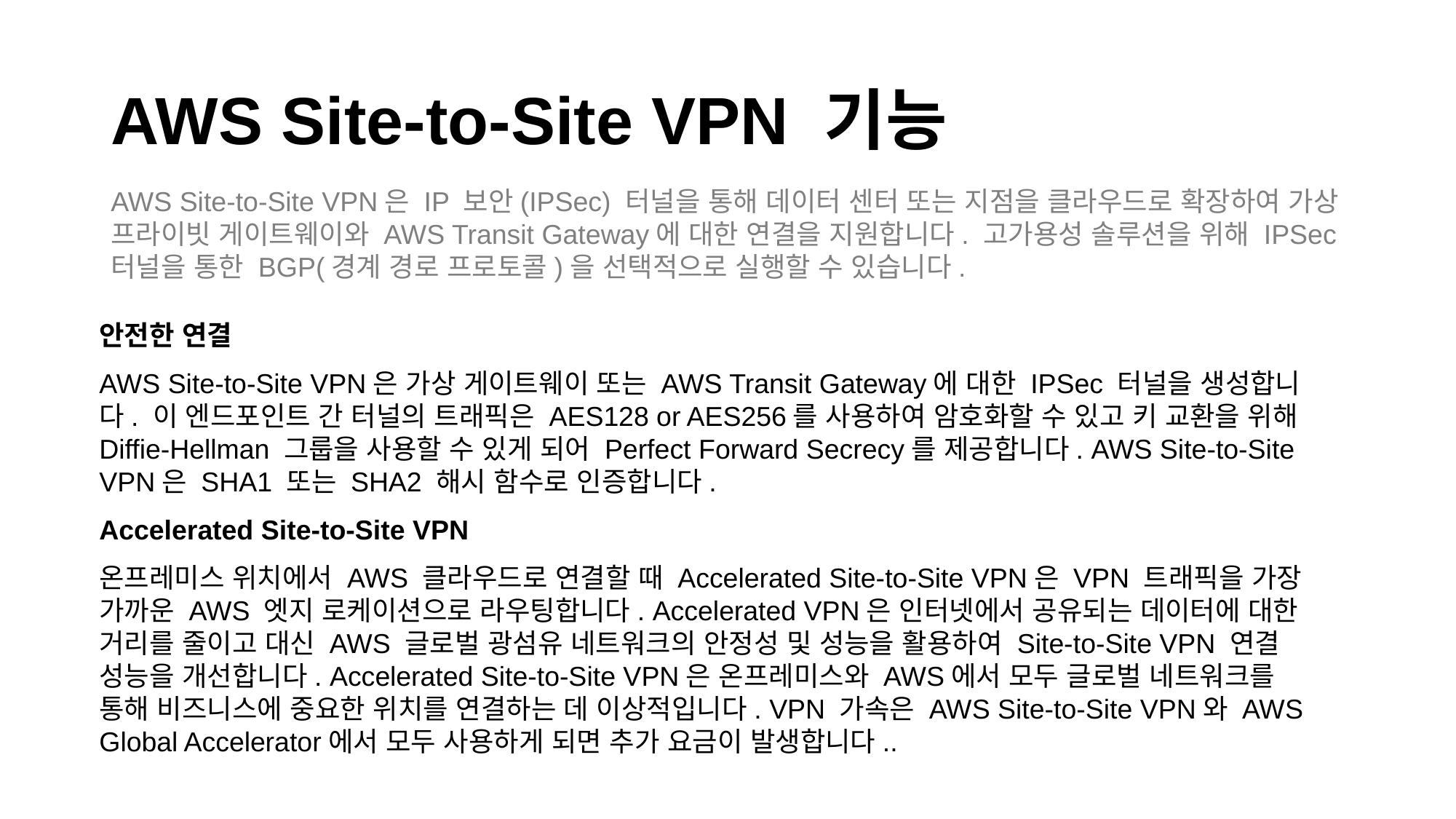

# AWS Site-to-Site VPN 기능
AWS Site-to-Site VPN은 IP 보안(IPSec) 터널을 통해 데이터 센터 또는 지점을 클라우드로 확장하여 가상 프라이빗 게이트웨이와 AWS Transit Gateway에 대한 연결을 지원합니다. 고가용성 솔루션을 위해 IPSec 터널을 통한 BGP(경계 경로 프로토콜)을 선택적으로 실행할 수 있습니다.
안전한 연결
AWS Site-to-Site VPN은 가상 게이트웨이 또는 AWS Transit Gateway에 대한 IPSec 터널을 생성합니다. 이 엔드포인트 간 터널의 트래픽은 AES128 or AES256를 사용하여 암호화할 수 있고 키 교환을 위해 Diffie-Hellman 그룹을 사용할 수 있게 되어 Perfect Forward Secrecy를 제공합니다. AWS Site-to-Site VPN은 SHA1 또는 SHA2 해시 함수로 인증합니다.
Accelerated Site-to-Site VPN
온프레미스 위치에서 AWS 클라우드로 연결할 때 Accelerated Site-to-Site VPN은 VPN 트래픽을 가장 가까운 AWS 엣지 로케이션으로 라우팅합니다. Accelerated VPN은 인터넷에서 공유되는 데이터에 대한 거리를 줄이고 대신 AWS 글로벌 광섬유 네트워크의 안정성 및 성능을 활용하여 Site-to-Site VPN 연결 성능을 개선합니다. Accelerated Site-to-Site VPN은 온프레미스와 AWS에서 모두 글로벌 네트워크를 통해 비즈니스에 중요한 위치를 연결하는 데 이상적입니다. VPN 가속은 AWS Site-to-Site VPN와 AWS Global Accelerator에서 모두 사용하게 되면 추가 요금이 발생합니다..